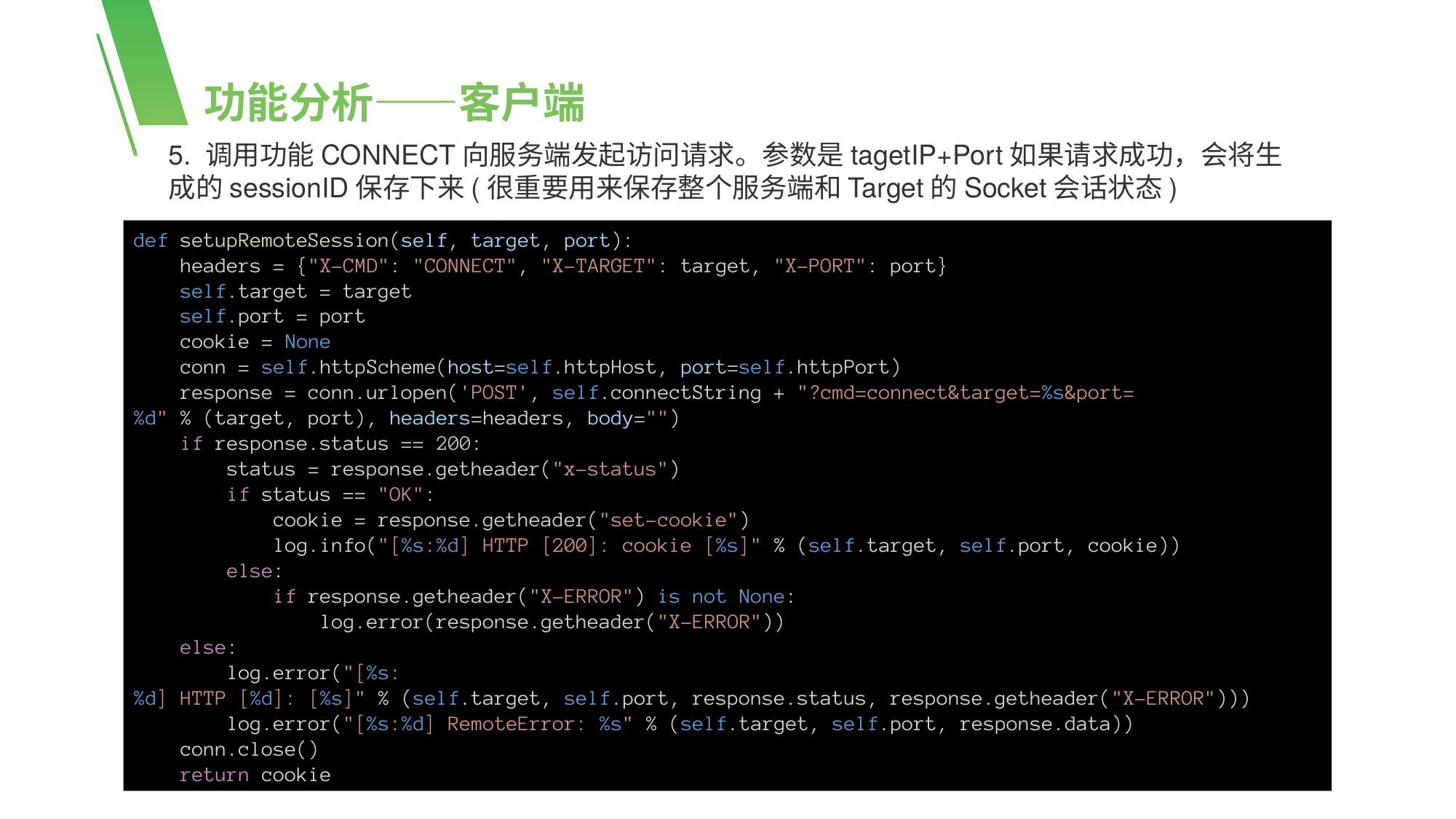

功能分析——客户端
5. 调用功能CONNECT向服务端发起访问请求。参数是tagetIP+Port如果请求成功，会将生成的sessionID保存下来(很重要用来保存整个服务端和Target的Socket会话状态)
def setupRemoteSession(self, target, port):
    headers = {"X-CMD": "CONNECT", "X-TARGET": target, "X-PORT": port}
    self.target = target
    self.port = port
    cookie = None
    conn = self.httpScheme(host=self.httpHost, port=self.httpPort)
    response = conn.urlopen('POST', self.connectString + "?cmd=connect&target=%s&port=%d" % (target, port), headers=headers, body="")
    if response.status == 200:
        status = response.getheader("x-status")
        if status == "OK":
            cookie = response.getheader("set-cookie")
            log.info("[%s:%d] HTTP [200]: cookie [%s]" % (self.target, self.port, cookie))
        else:
            if response.getheader("X-ERROR") is not None:
                log.error(response.getheader("X-ERROR"))
    else:
        log.error("[%s:%d] HTTP [%d]: [%s]" % (self.target, self.port, response.status, response.getheader("X-ERROR")))
        log.error("[%s:%d] RemoteError: %s" % (self.target, self.port, response.data))
    conn.close()
    return cookie